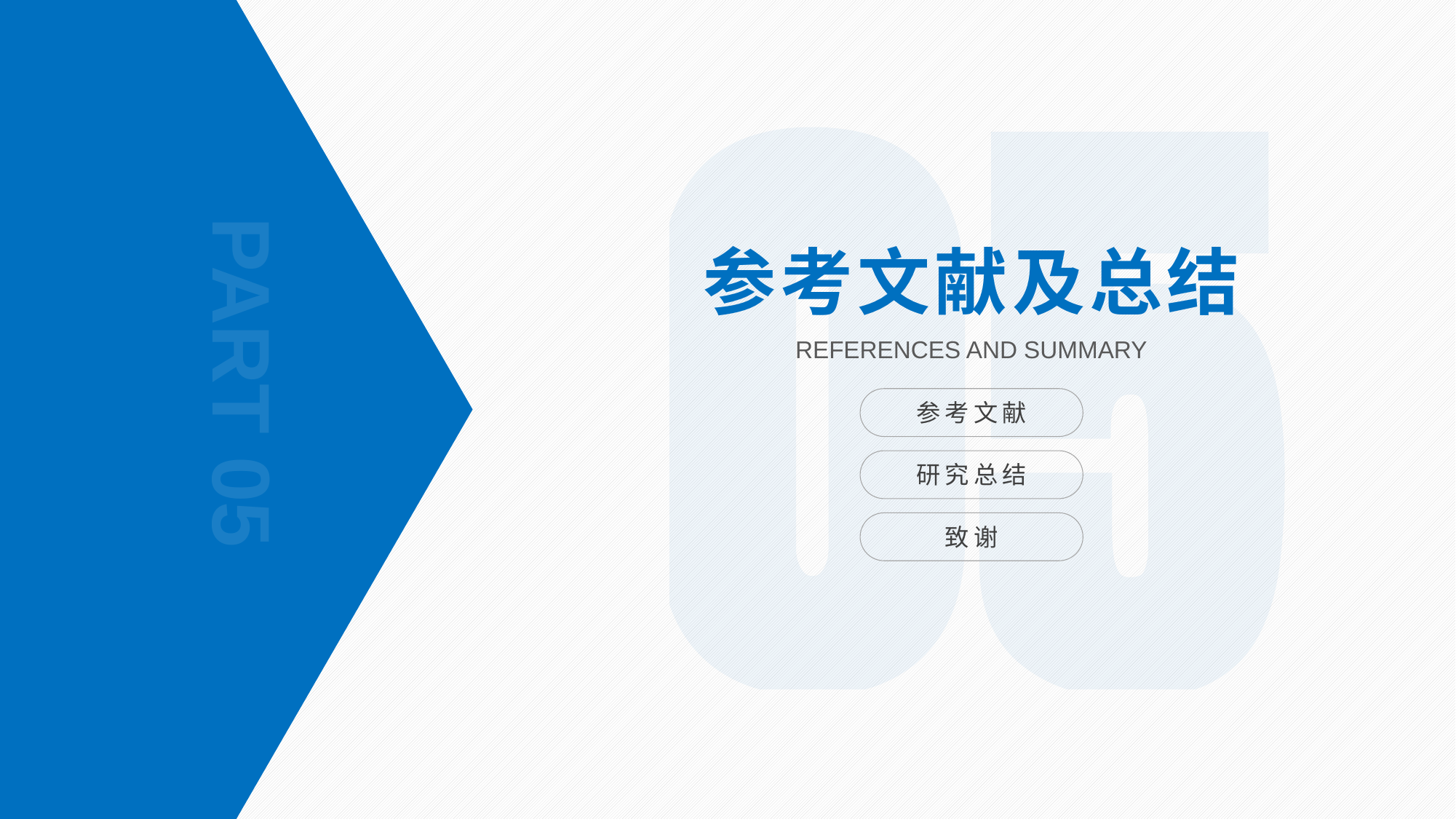

PART 05
05
参考文献及总结
REFERENCES AND SUMMARY

参考文献

研究总结

致谢